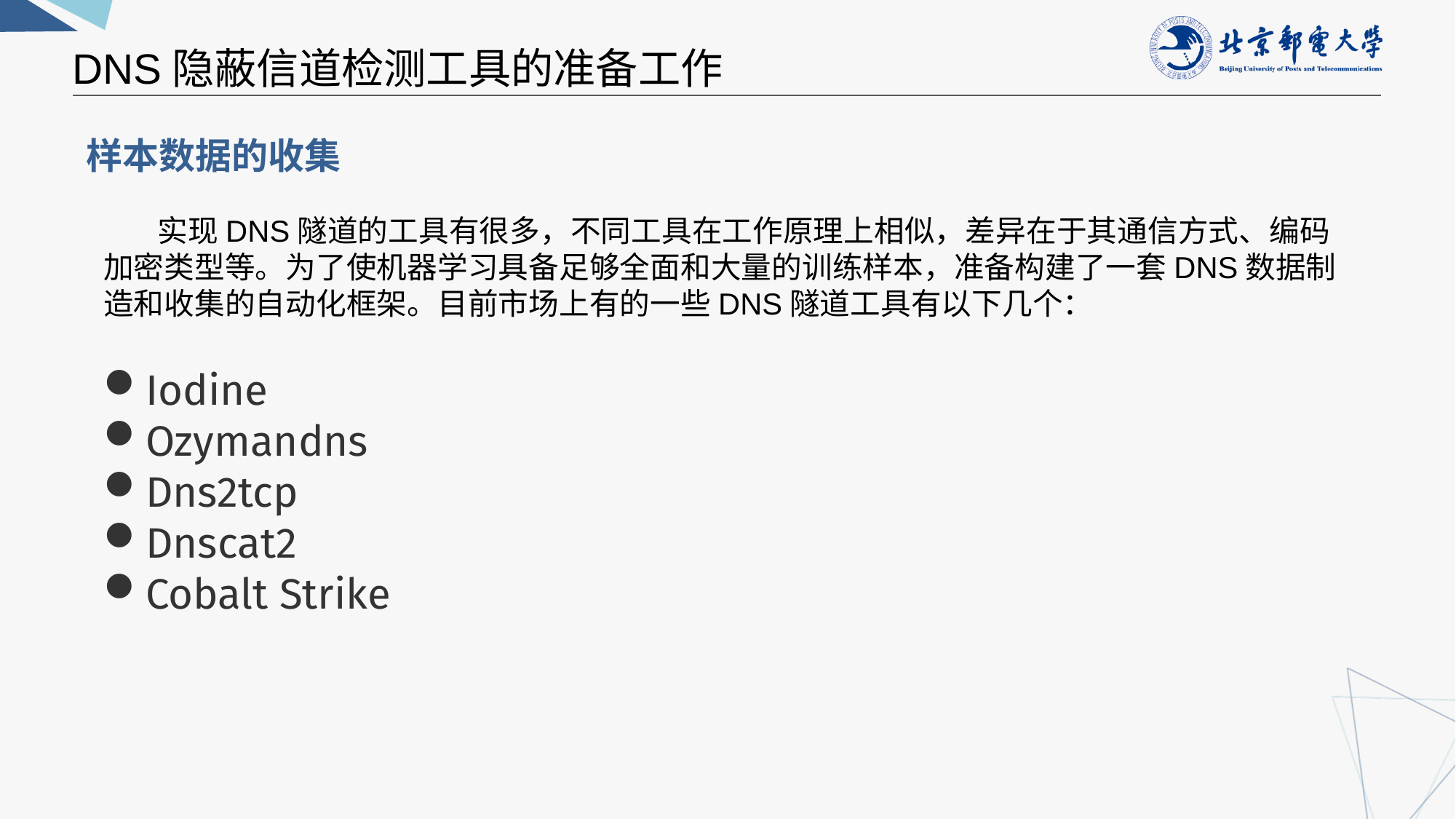

DNS隐蔽信道检测工具的准备工作
样本数据的收集

       实现DNS隧道的工具有很多，不同工具在工作原理上相似，差异在于其通信方式、编码加密类型等。为了使机器学习具备足够全面和大量的训练样本，准备构建了一套DNS数据制造和收集的自动化框架。目前市场上有的一些DNS隧道工具有以下几个：
Iodine
Ozymandns
Dns2tcp
Dnscat2
Cobalt Strike